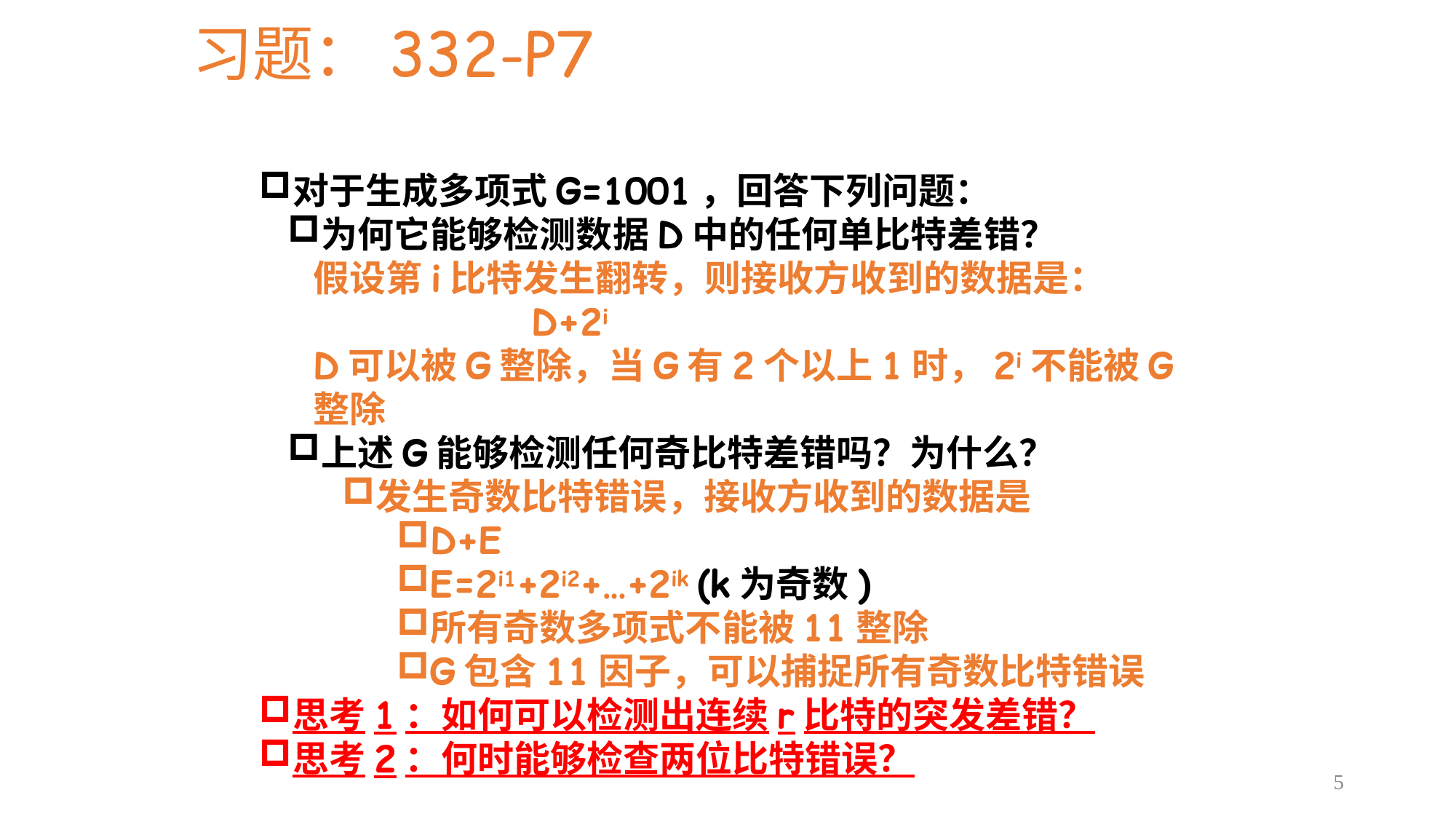

习题：332-P7

对于生成多项式G=1001，回答下列问题：
为何它能够检测数据D中的任何单比特差错？
假设第i比特发生翻转，则接收方收到的数据是：
		D+2i
D可以被G整除，当G有2个以上1时，2i不能被G整除
上述G能够检测任何奇比特差错吗？为什么？
发生奇数比特错误，接收方收到的数据是
D+E
E=2i1+2i2+…+2ik (k为奇数)
所有奇数多项式不能被11整除
G包含11因子，可以捕捉所有奇数比特错误
思考1：如何可以检测出连续r比特的突发差错？
思考2：何时能够检查两位比特错误？
5